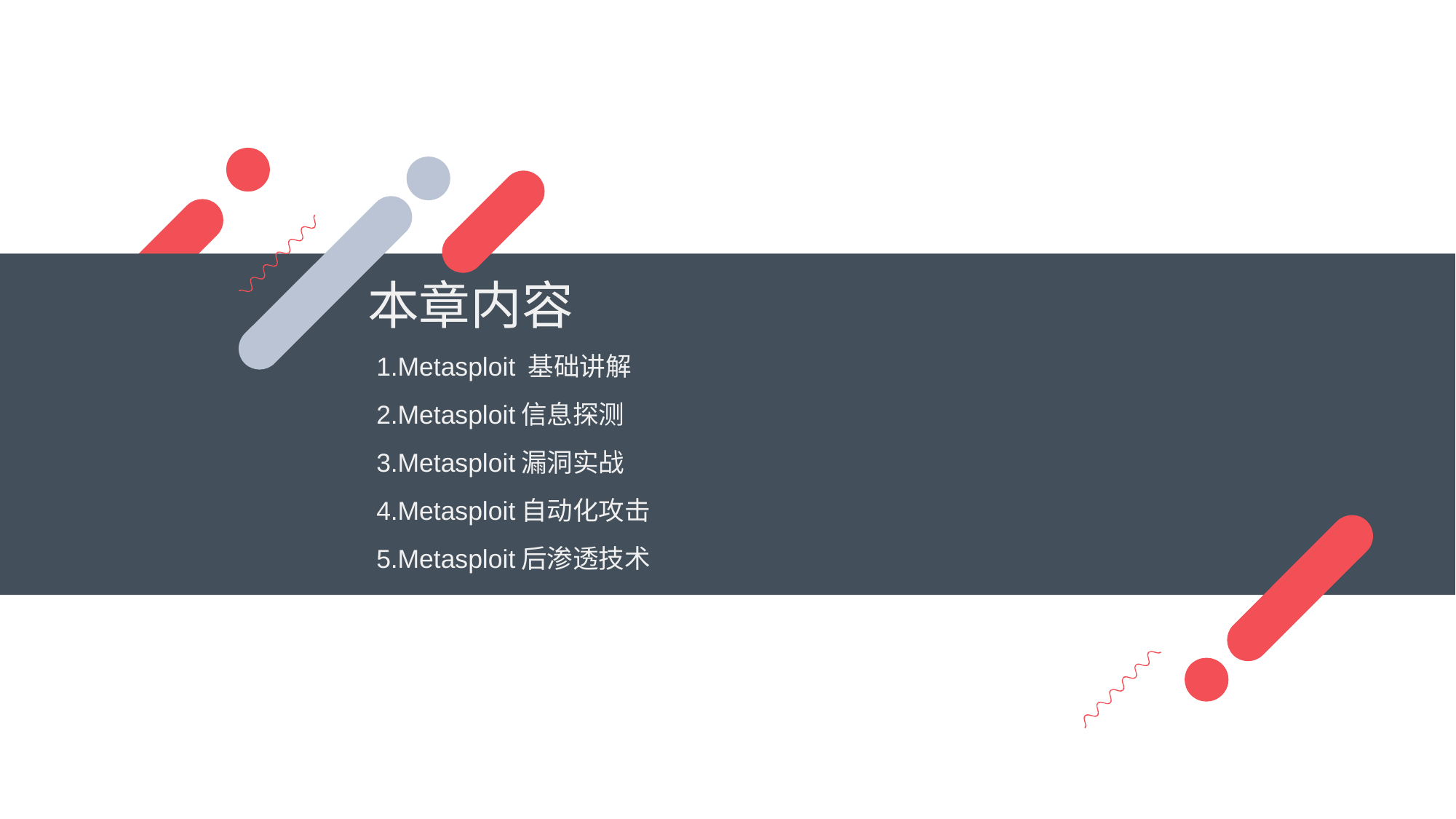

# 本章内容
1.Metasploit 基础讲解
2.Metasploit信息探测
3.Metasploit漏洞实战
4.Metasploit自动化攻击
5.Metasploit后渗透技术